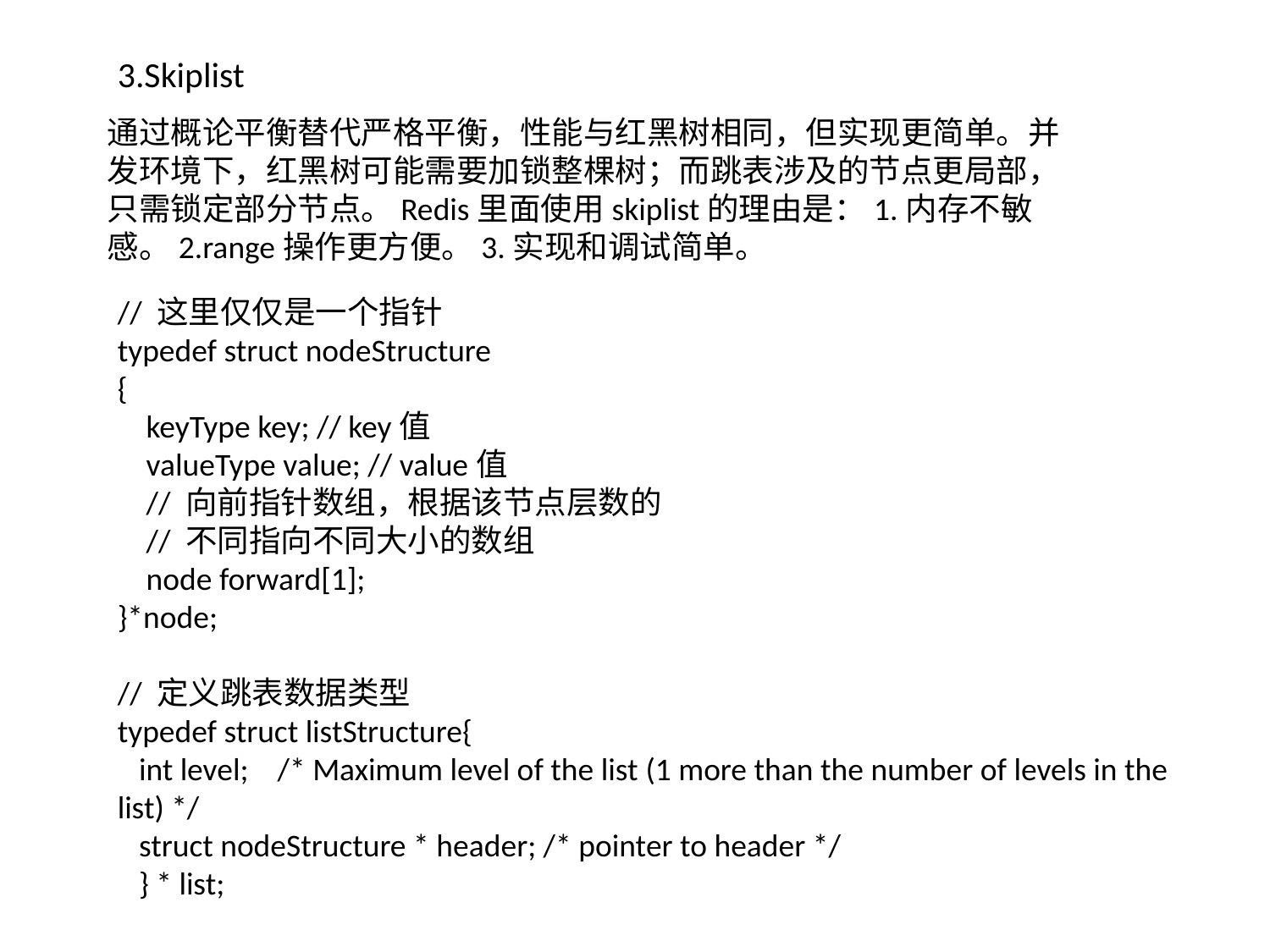

3.Skiplist
通过概论平衡替代严格平衡，性能与红黑树相同，但实现更简单。并发环境下，红黑树可能需要加锁整棵树；而跳表涉及的节点更局部，只需锁定部分节点。Redis里面使用skiplist的理由是：1.内存不敏感。2.range操作更方便。3.实现和调试简单。
// 这里仅仅是一个指针
typedef struct nodeStructure
{
    keyType key; // key值
    valueType value; // value值
    // 向前指针数组，根据该节点层数的
    // 不同指向不同大小的数组
    node forward[1];
}*node;

// 定义跳表数据类型
typedef struct listStructure{
   int level;    /* Maximum level of the list (1 more than the number of levels in the list) */
   struct nodeStructure * header; /* pointer to header */
   } * list;